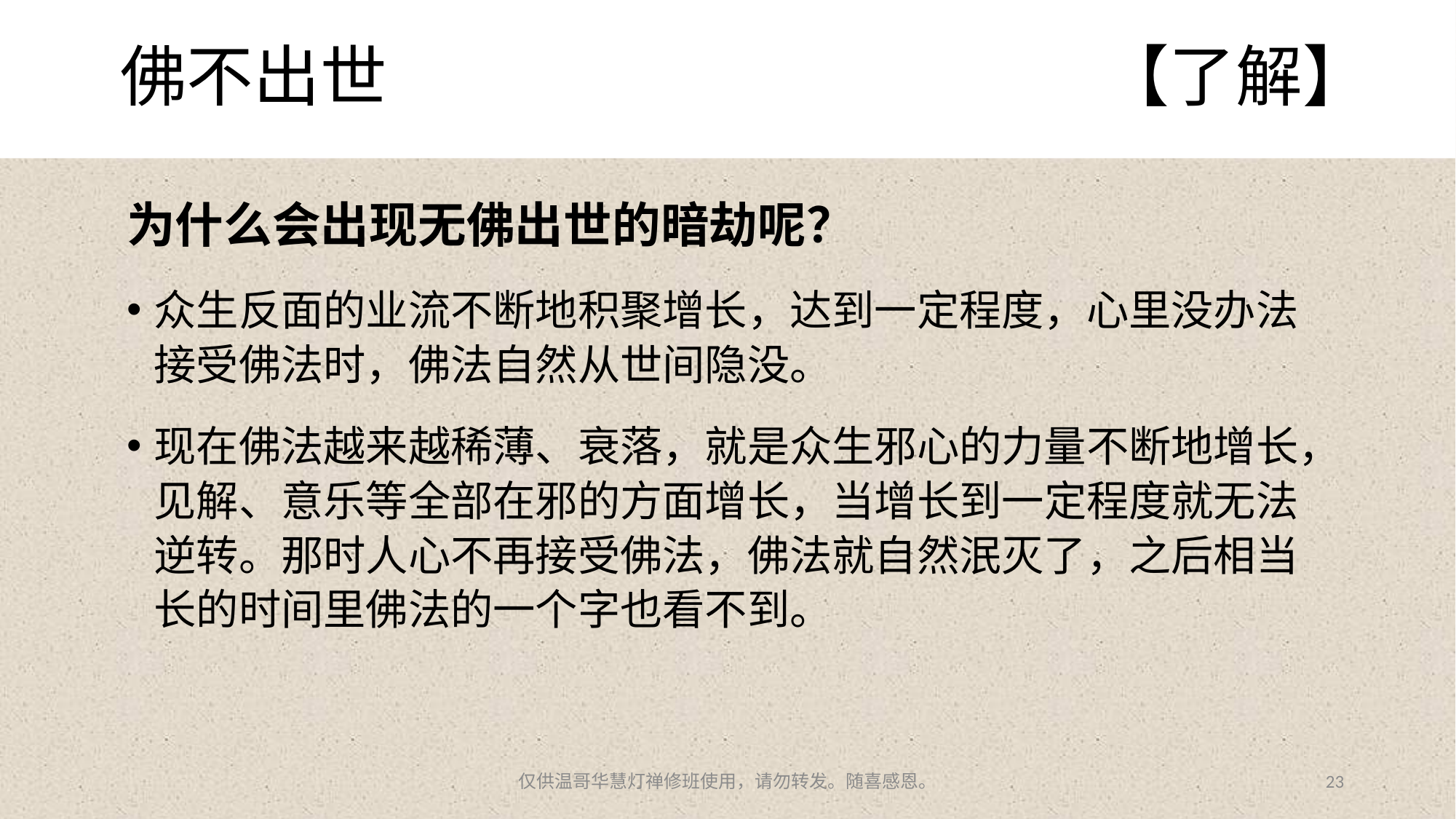

# 佛不出世							【了解】
为什么会出现无佛出世的暗劫呢？
众生反面的业流不断地积聚增长，达到一定程度，心里没办法接受佛法时，佛法自然从世间隐没。
现在佛法越来越稀薄、衰落，就是众生邪心的力量不断地增长，见解、意乐等全部在邪的方面增长，当增长到一定程度就无法逆转。那时人心不再接受佛法，佛法就自然泯灭了，之后相当长的时间里佛法的一个字也看不到。
仅供温哥华慧灯禅修班使用，请勿转发。随喜感恩。
23